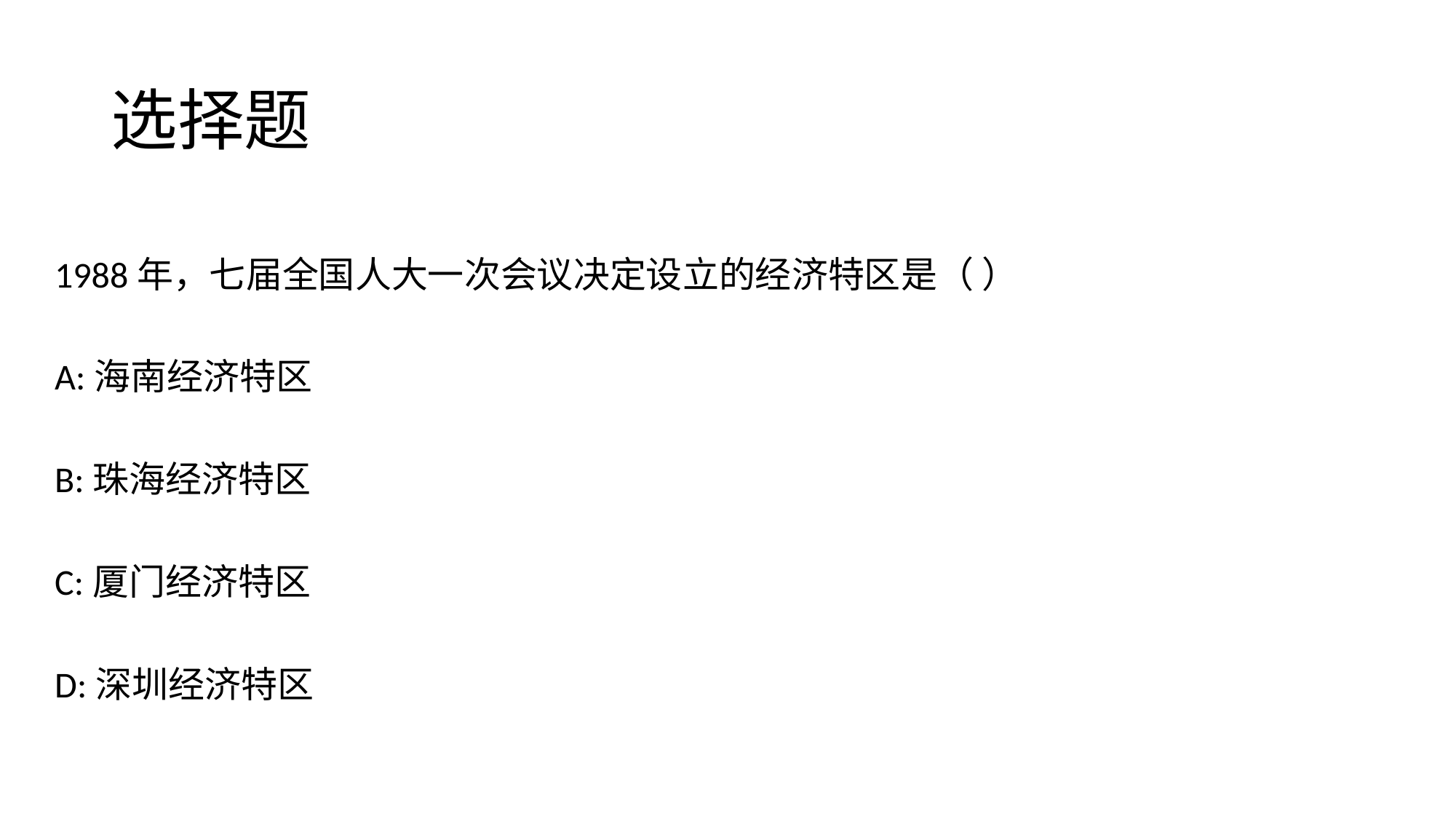

# 选择题
1988年，七届全国人大一次会议决定设立的经济特区是（ ）
A:海南经济特区
B:珠海经济特区
C:厦门经济特区
D:深圳经济特区